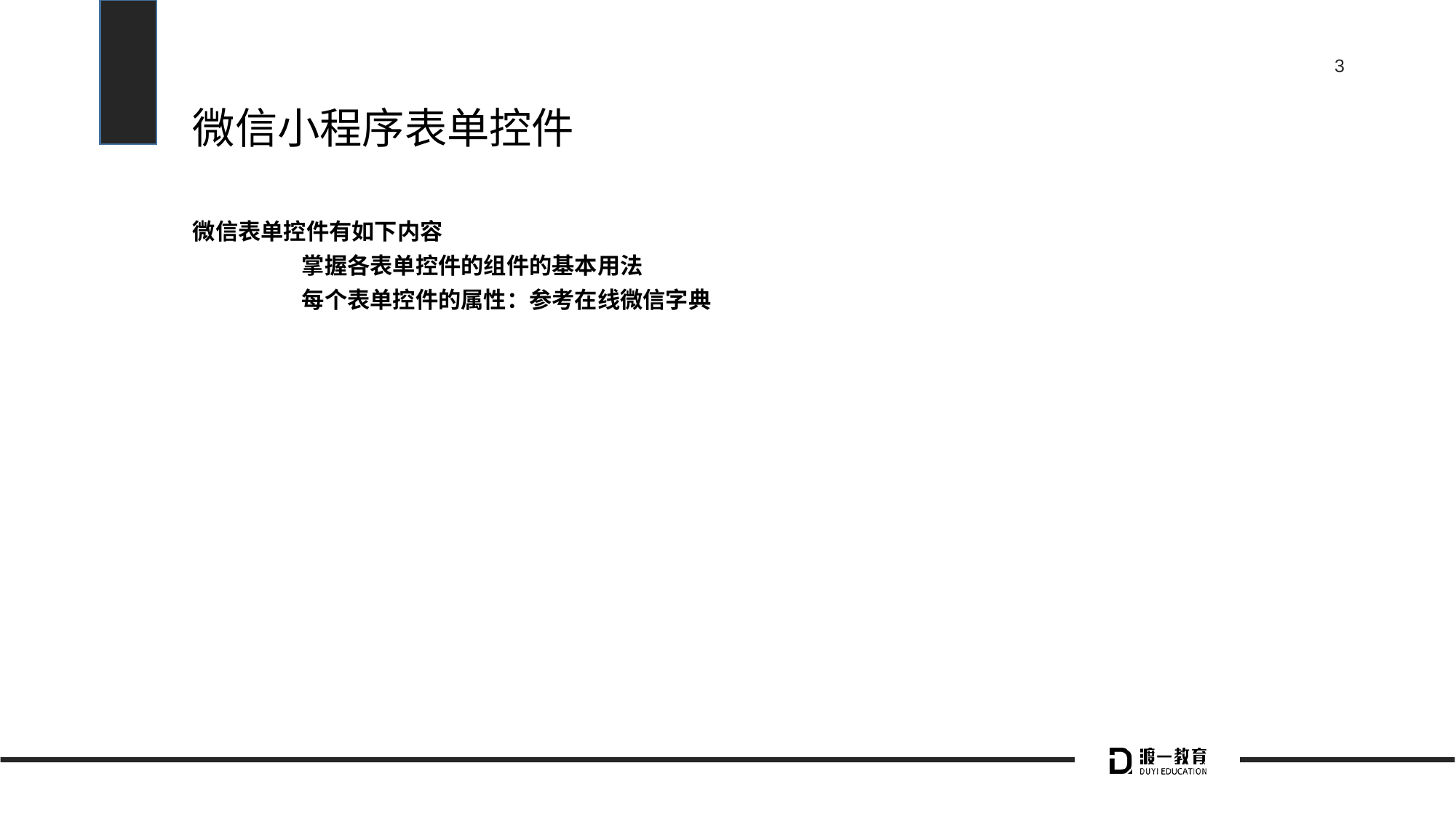

# 微信小程序表单控件
微信表单控件有如下内容
	掌握各表单控件的组件的基本用法
	每个表单控件的属性：参考在线微信字典